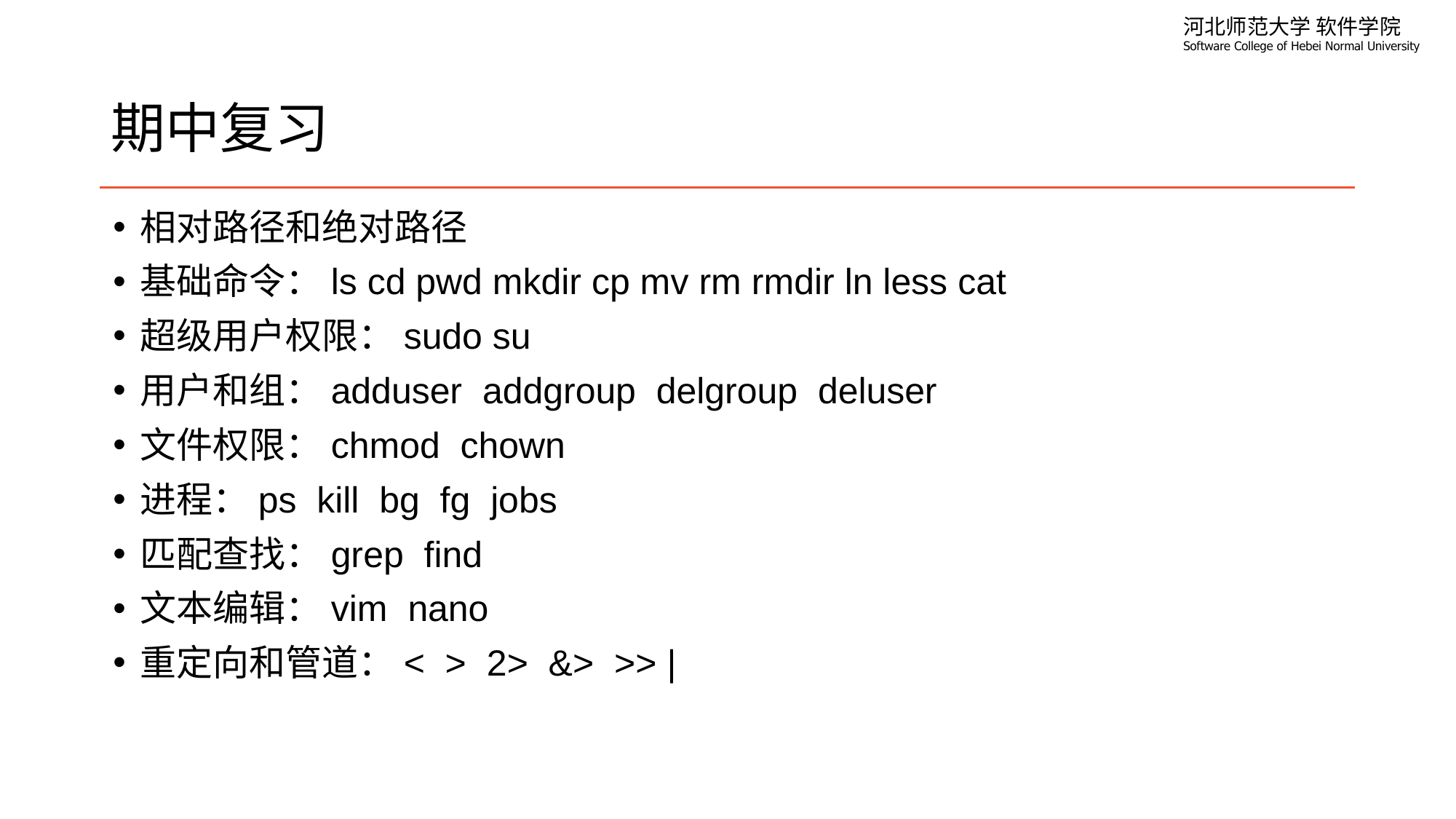

# 期中复习
相对路径和绝对路径
基础命令：ls cd pwd mkdir cp mv rm rmdir ln less cat
超级用户权限：sudo su
用户和组：adduser  addgroup  delgroup  deluser
文件权限：chmod  chown
进程：ps  kill  bg  fg  jobs
匹配查找：grep  find
文本编辑：vim  nano
重定向和管道：<  >  2>  &>  >> |